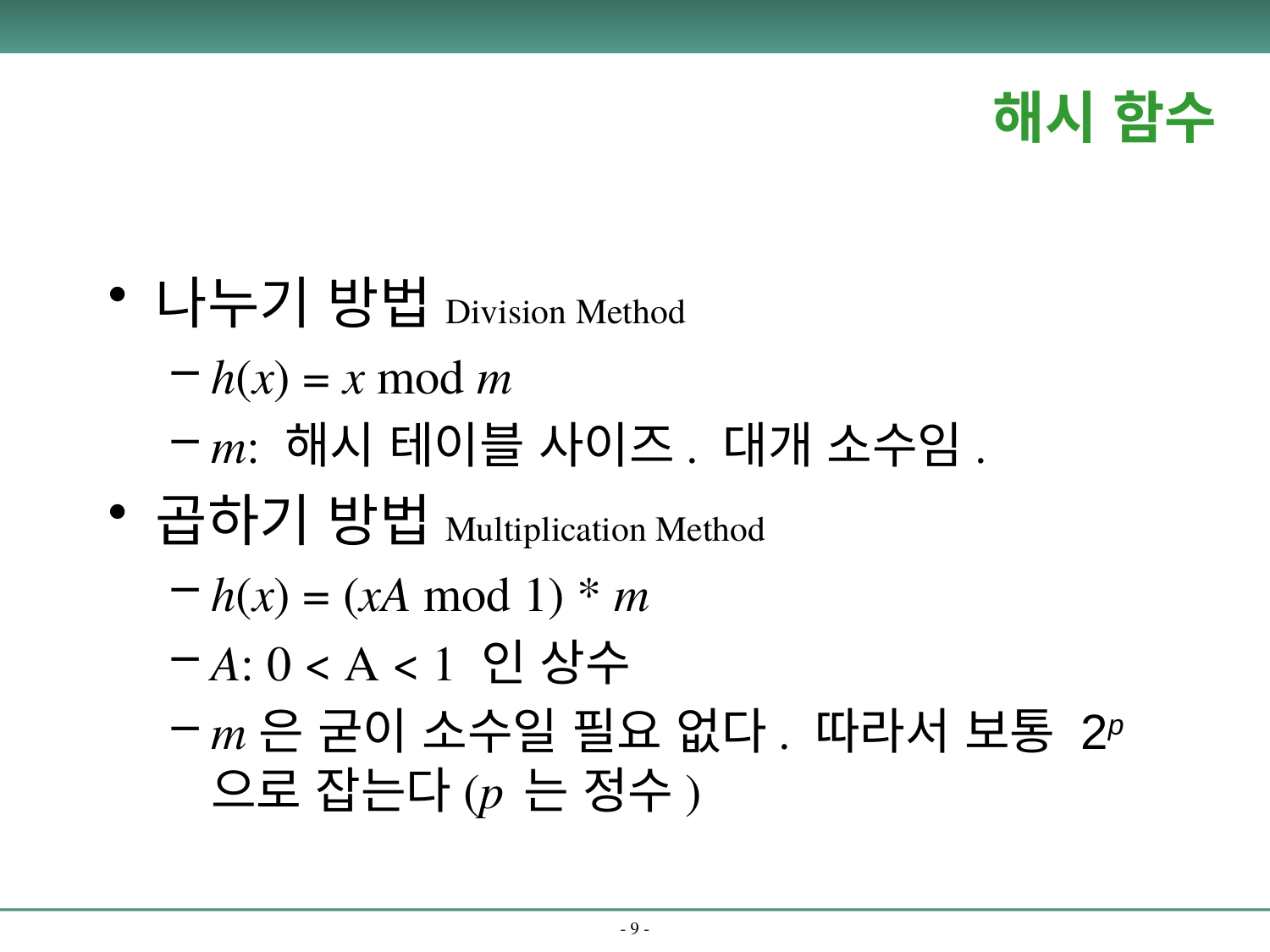

# 해시 함수
나누기 방법Division Method
h(x) = x mod m
m: 해시 테이블 사이즈. 대개 소수임.
곱하기 방법Multiplication Method
h(x) = (xA mod 1) * m
A: 0 < A < 1 인 상수
m은 굳이 소수일 필요 없다. 따라서 보통 2p 으로 잡는다(p 는 정수)